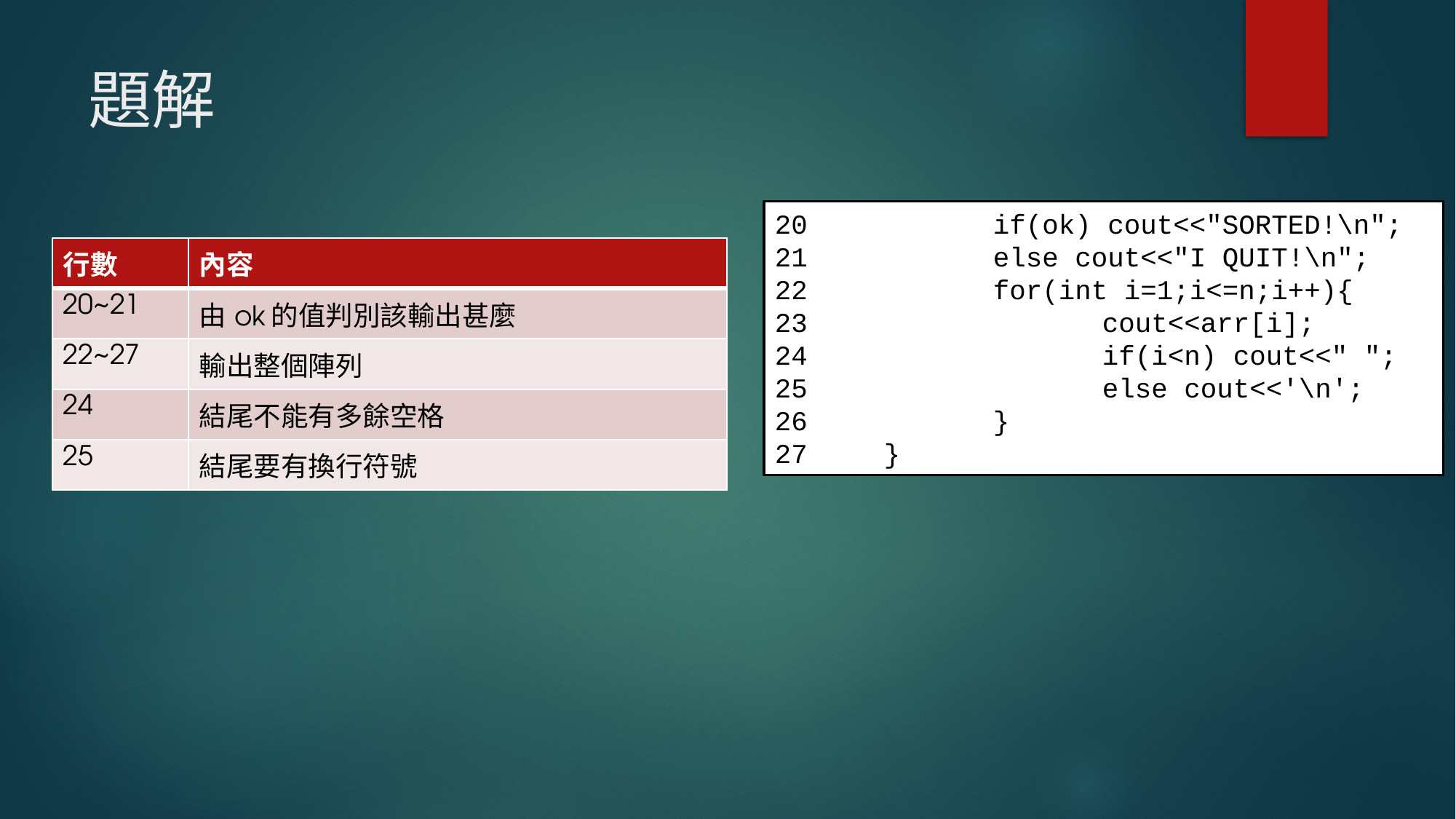

# 題解
20		if(ok) cout<<"SORTED!\n";
21		else cout<<"I QUIT!\n";
22		for(int i=1;i<=n;i++){
23			cout<<arr[i];
24			if(i<n) cout<<" ";
25			else cout<<'\n';
26		}
27	}
| 行數 | 內容 |
| --- | --- |
| 20~21 | 由ok的值判別該輸出甚麼 |
| 22~27 | 輸出整個陣列 |
| 24 | 結尾不能有多餘空格 |
| 25 | 結尾要有換行符號 |